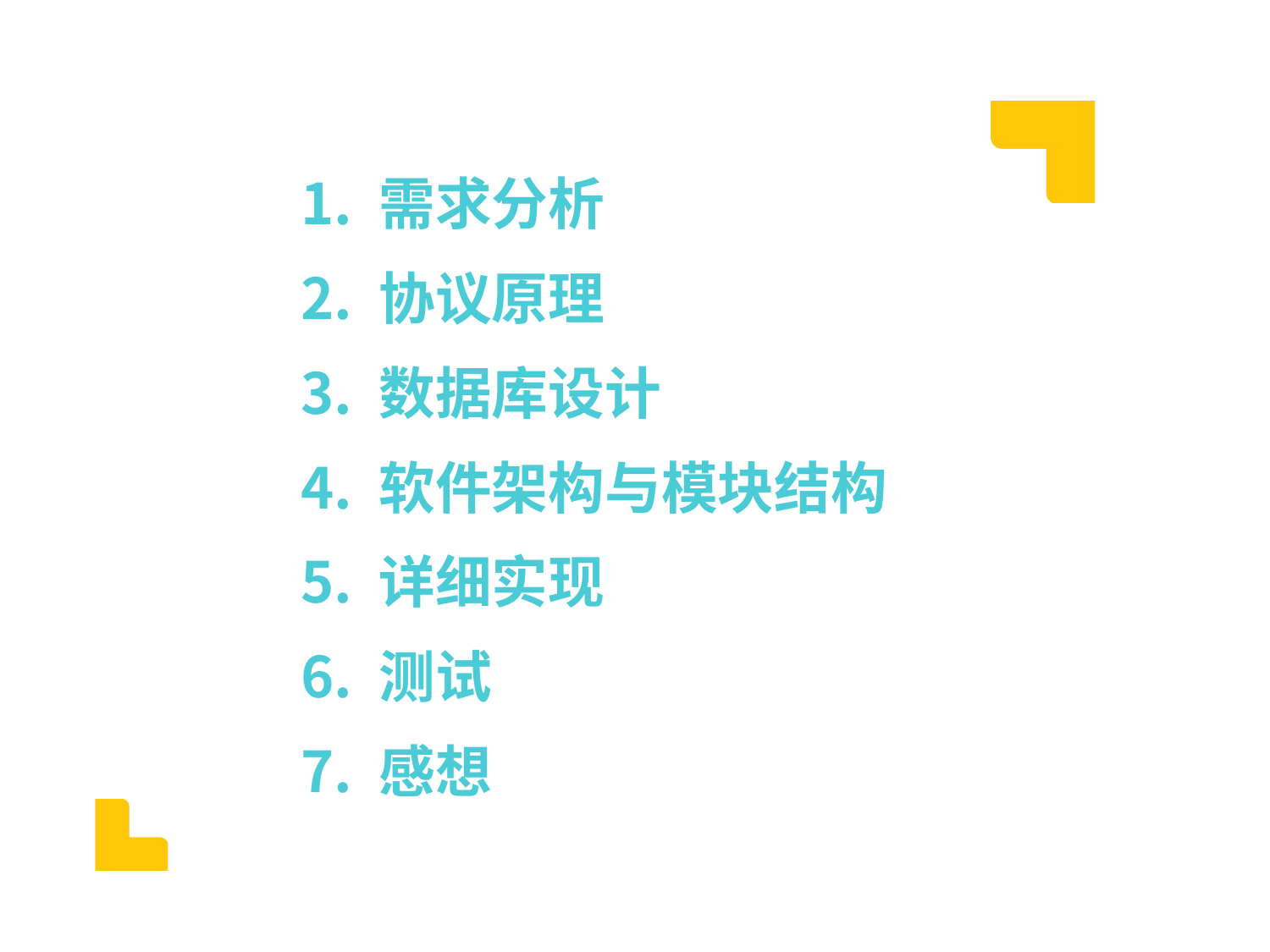

需求分析
 协议原理
 数据库设计
 软件架构与模块结构
 详细实现
 测试
 感想